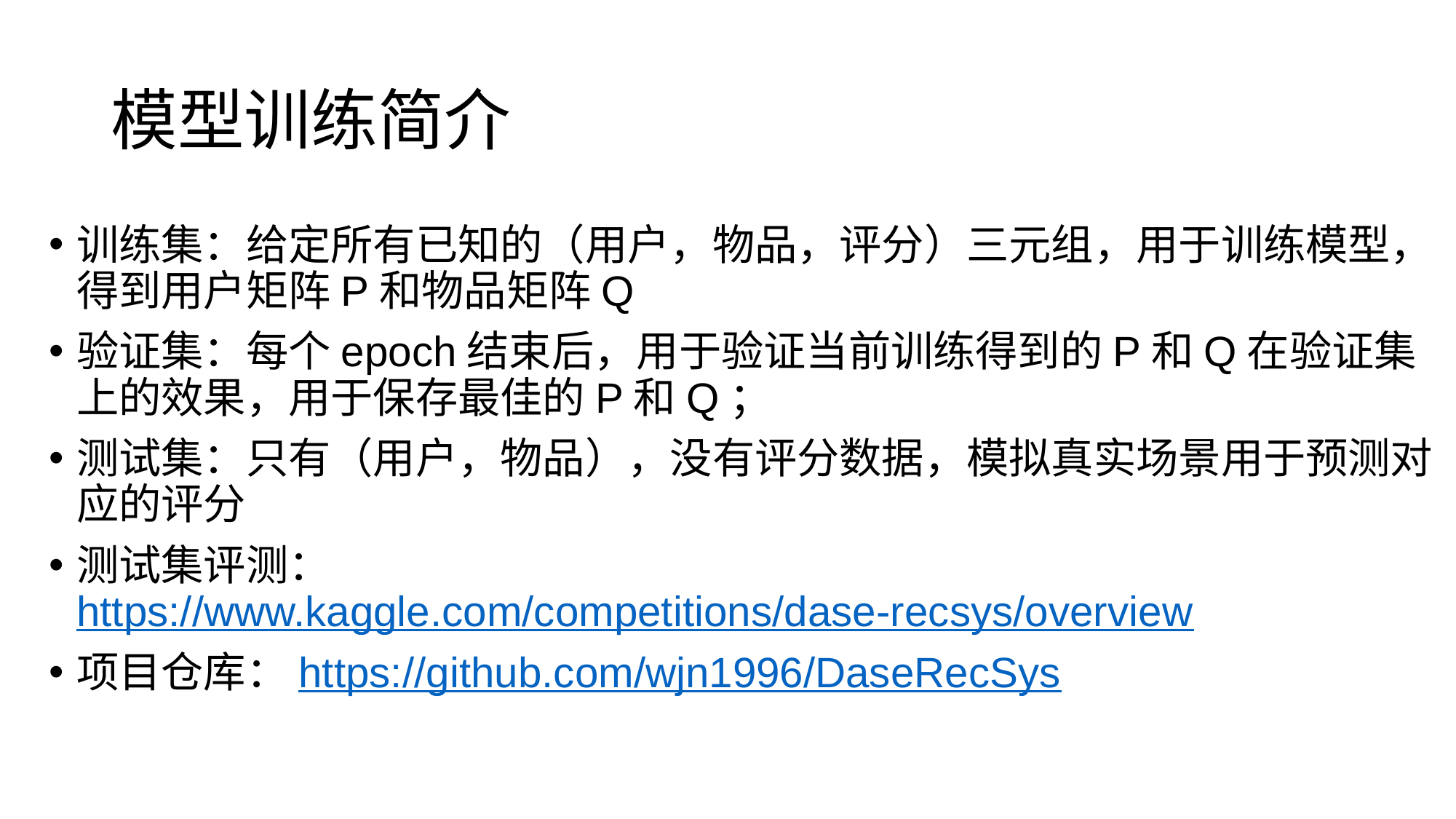

# 模型训练简介
训练集：给定所有已知的（用户，物品，评分）三元组，用于训练模型，得到用户矩阵P和物品矩阵Q
验证集：每个epoch结束后，用于验证当前训练得到的P和Q在验证集上的效果，用于保存最佳的P和Q；
测试集：只有（用户，物品），没有评分数据，模拟真实场景用于预测对应的评分
测试集评测：https://www.kaggle.com/competitions/dase-recsys/overview
项目仓库：https://github.com/wjn1996/DaseRecSys